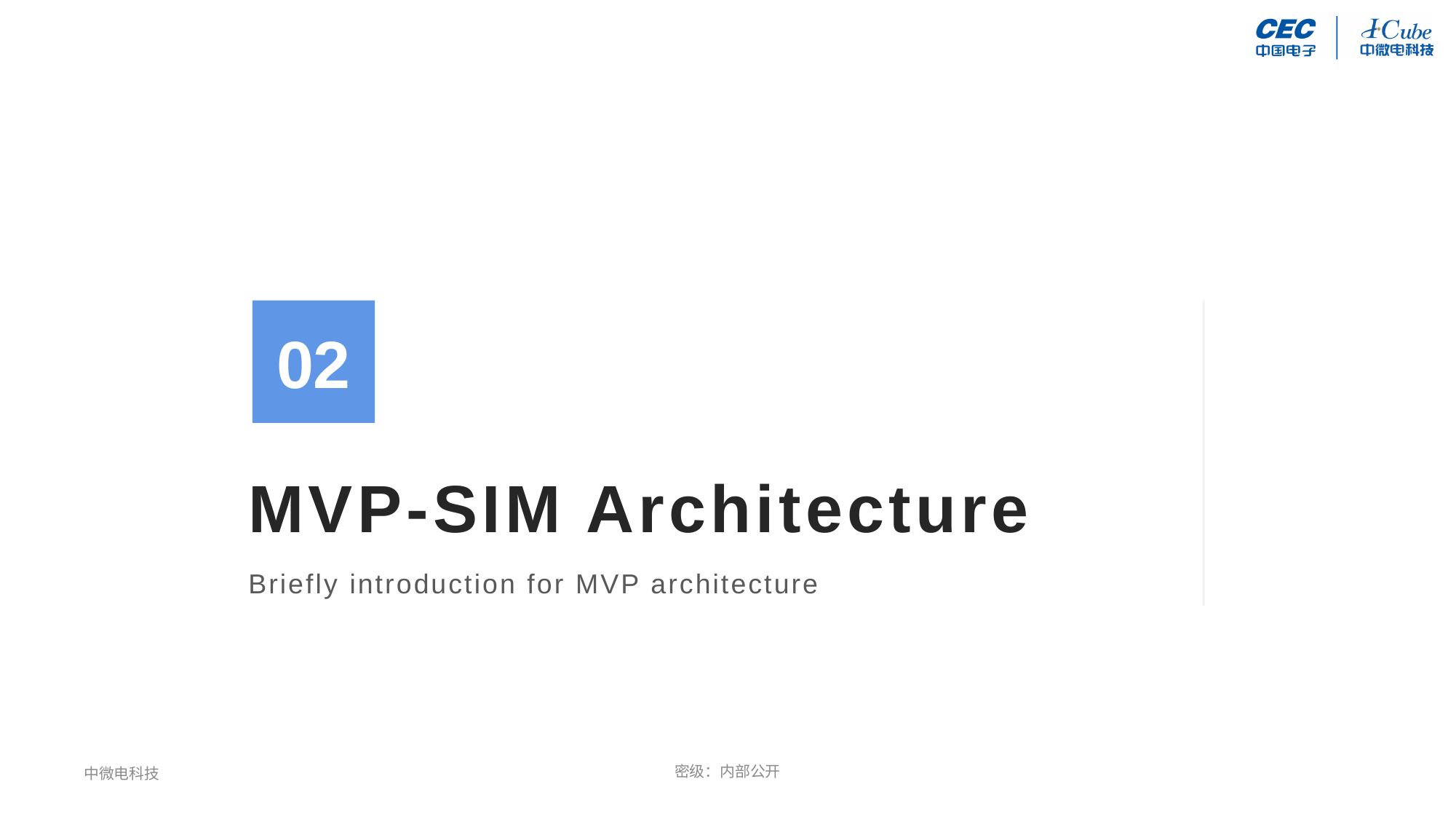

02

# MVP-SIM Architecture
Briefly introduction for MVP architecture
中微电科技
密级：内部公开
5